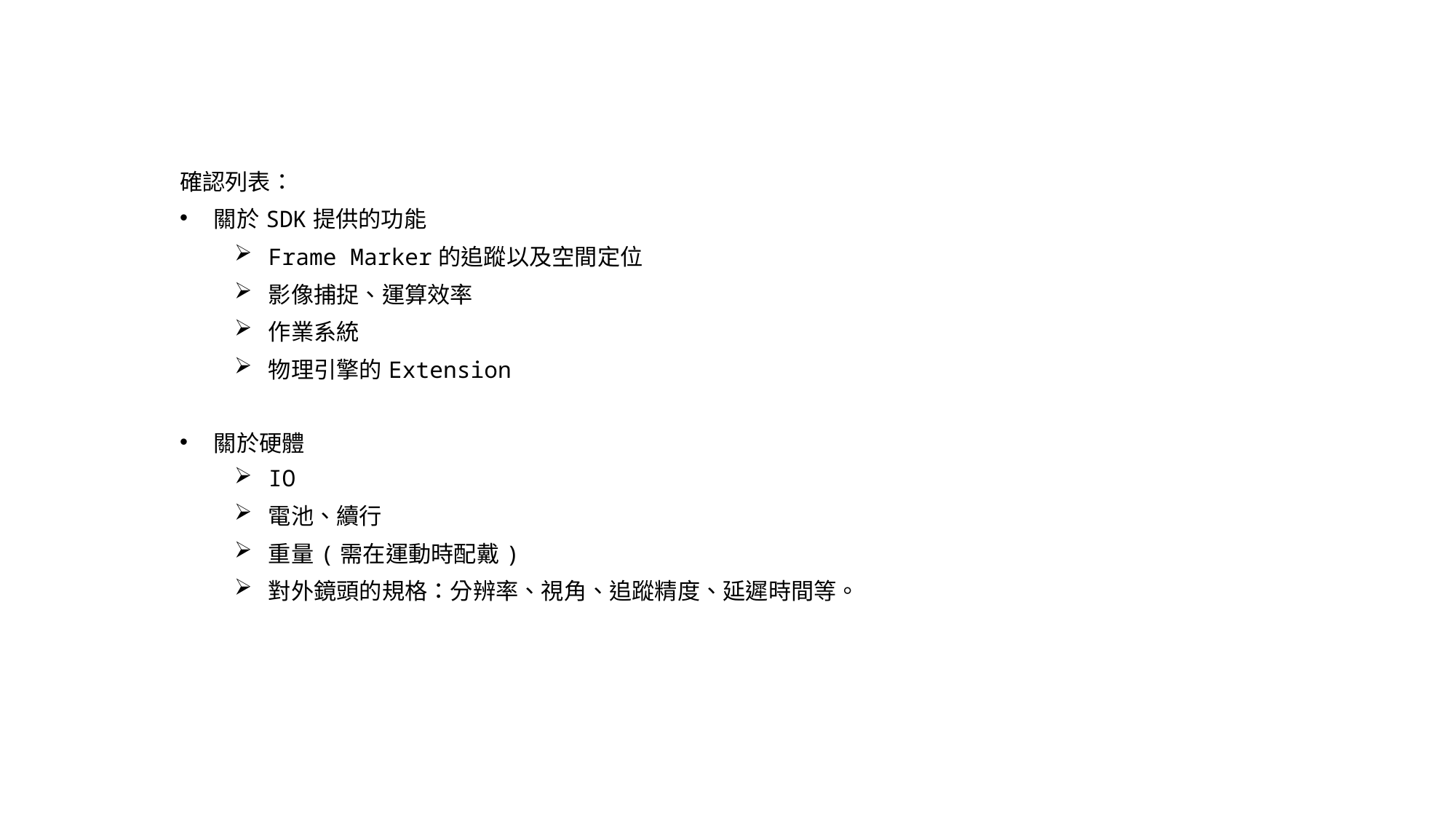

確認列表：
關於SDK提供的功能
Frame Marker的追蹤以及空間定位
影像捕捉、運算效率
作業系統
物理引擎的Extension

關於硬體
IO
電池、續行
重量(需在運動時配戴)
對外鏡頭的規格：分辨率、視角、追蹤精度、延遲時間等。